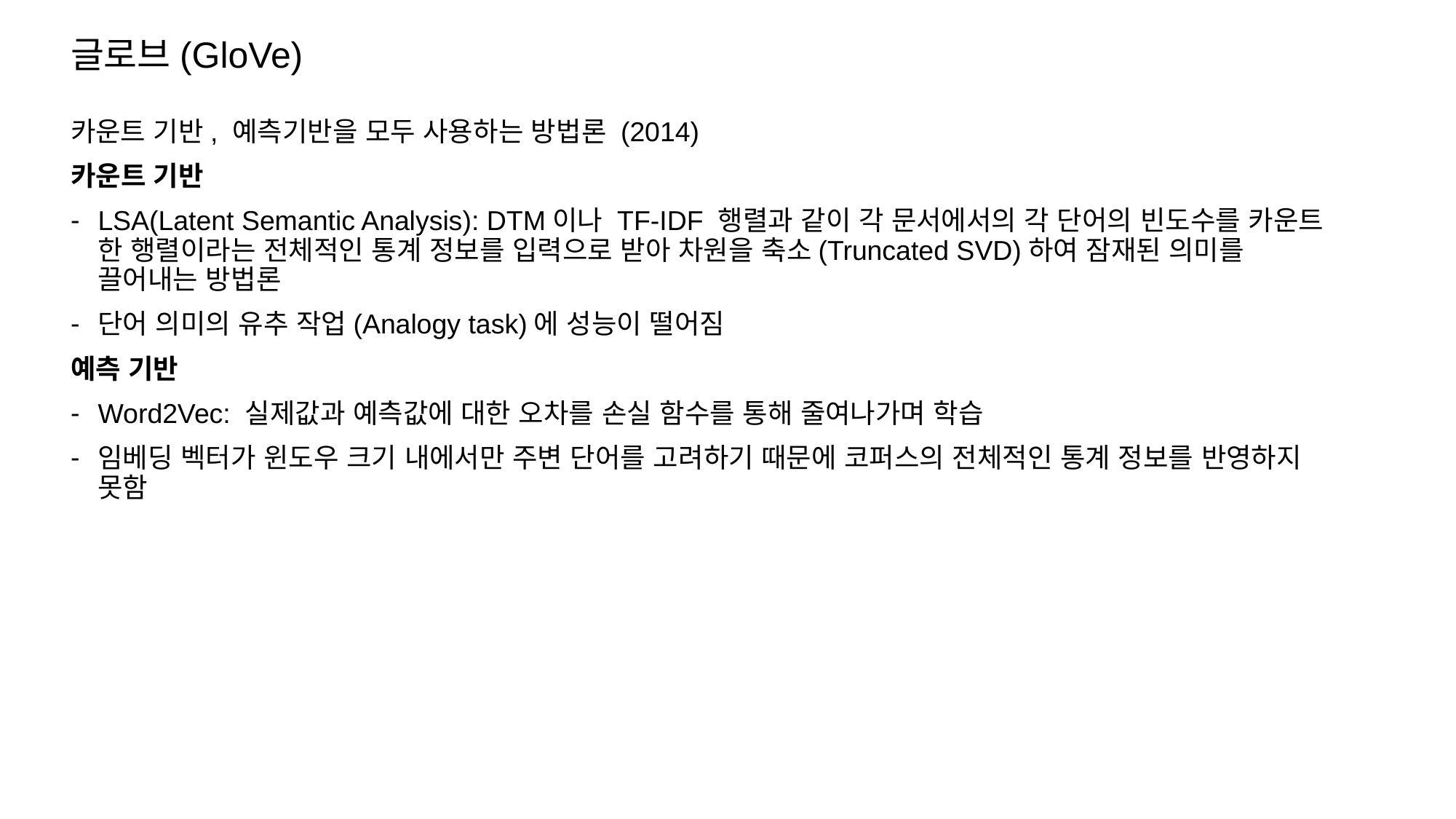

# 글로브(GloVe)
카운트 기반, 예측기반을 모두 사용하는 방법론 (2014)
카운트 기반
LSA(Latent Semantic Analysis): DTM이나 TF-IDF 행렬과 같이 각 문서에서의 각 단어의 빈도수를 카운트 한 행렬이라는 전체적인 통계 정보를 입력으로 받아 차원을 축소(Truncated SVD)하여 잠재된 의미를 끌어내는 방법론
단어 의미의 유추 작업(Analogy task)에 성능이 떨어짐
예측 기반
Word2Vec: 실제값과 예측값에 대한 오차를 손실 함수를 통해 줄여나가며 학습
임베딩 벡터가 윈도우 크기 내에서만 주변 단어를 고려하기 때문에 코퍼스의 전체적인 통계 정보를 반영하지 못함